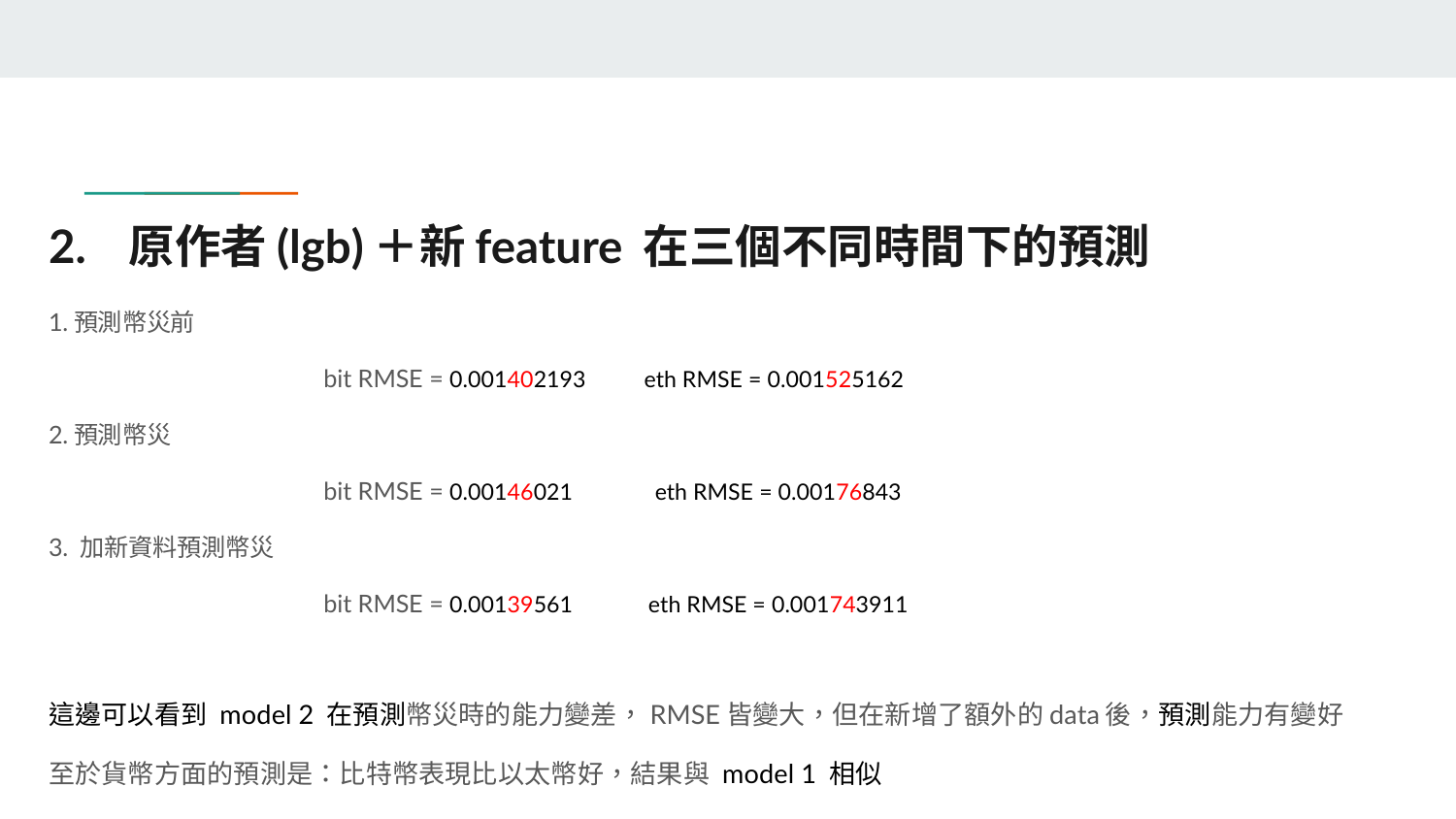

# 2.   原作者(lgb)＋新feature 在三個不同時間下的預測
1.預測幣災前
                                bit RMSE = 0.001402193          eth RMSE = 0.001525162
2.預測幣災
                                bit RMSE = 0.00146021             eth RMSE = 0.00176843
3. 加新資料預測幣災
                                bit RMSE = 0.00139561             eth RMSE = 0.001743911

這邊可以看到 model 2 在預測幣災時的能力變差，RMSE皆變大，但在新增了額外的data後，預測能力有變好
至於貨幣方面的預測是：比特幣表現比以太幣好，結果與 model 1 相似